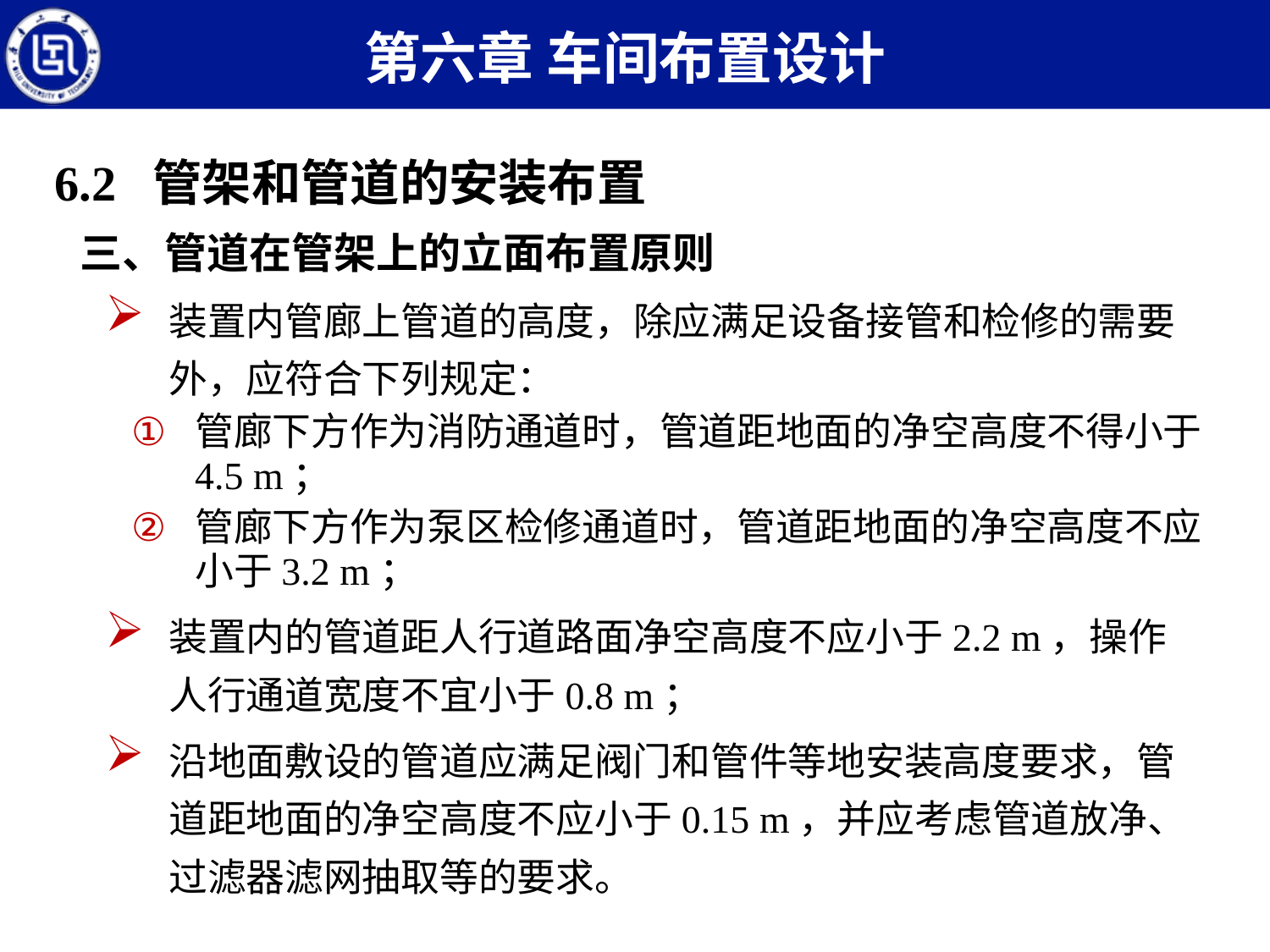

第六章 车间布置设计
6.2  管架和管道的安装布置
三、管道在管架上的立面布置原则
装置内管廊上管道的高度，除应满足设备接管和检修的需要外，应符合下列规定：
管廊下方作为消防通道时，管道距地面的净空高度不得小于4.5 m；
管廊下方作为泵区检修通道时，管道距地面的净空高度不应小于3.2 m；
装置内的管道距人行道路面净空高度不应小于2.2 m，操作人行通道宽度不宜小于0.8 m；
沿地面敷设的管道应满足阀门和管件等地安装高度要求，管道距地面的净空高度不应小于0.15 m，并应考虑管道放净、过滤器滤网抽取等的要求。